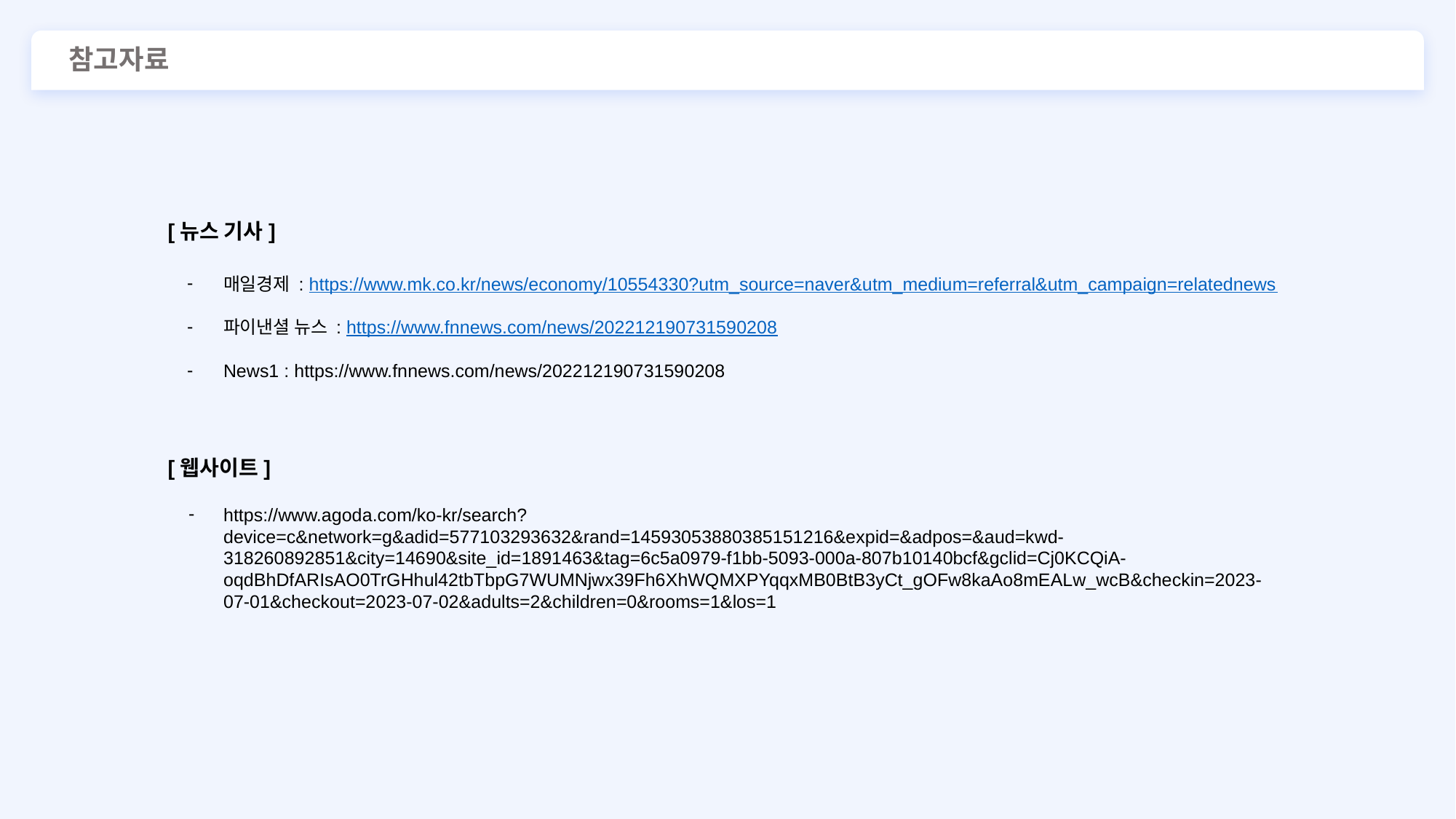

# 참고자료
[뉴스 기사]
매일경제 : https://www.mk.co.kr/news/economy/10554330?utm_source=naver&utm_medium=referral&utm_campaign=relatednews

파이낸셜 뉴스 : https://www.fnnews.com/news/202212190731590208

News1 : https://www.fnnews.com/news/202212190731590208
[웹사이트]
https://www.agoda.com/ko-kr/search?device=c&network=g&adid=577103293632&rand=14593053880385151216&expid=&adpos=&aud=kwd-318260892851&city=14690&site_id=1891463&tag=6c5a0979-f1bb-5093-000a-807b10140bcf&gclid=Cj0KCQiA-oqdBhDfARIsAO0TrGHhul42tbTbpG7WUMNjwx39Fh6XhWQMXPYqqxMB0BtB3yCt_gOFw8kaAo8mEALw_wcB&checkin=2023-07-01&checkout=2023-07-02&adults=2&children=0&rooms=1&los=1